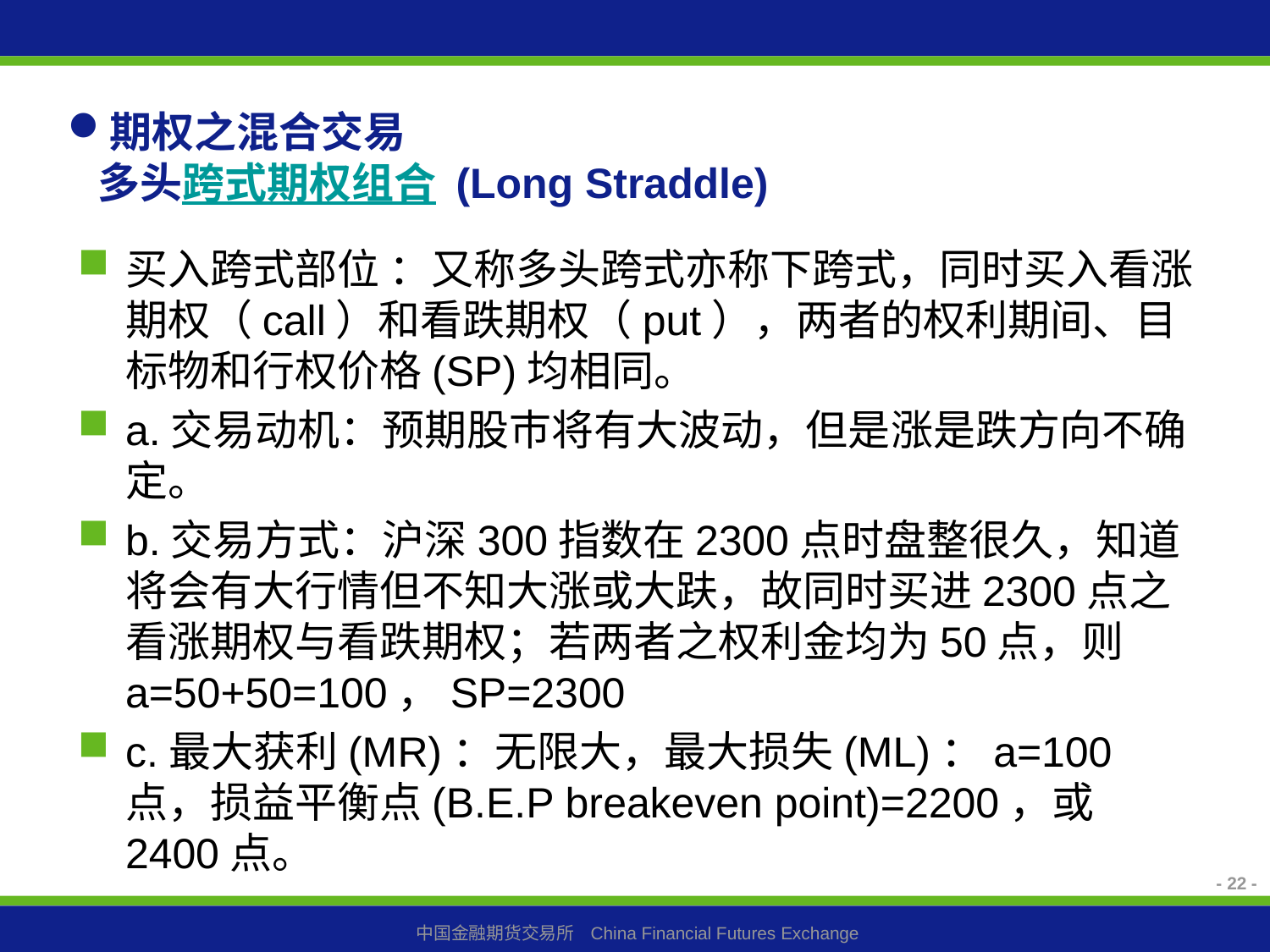

# 期权之混合交易 多头跨式期权组合 (Long Straddle)
买入跨式部位 ：又称多头跨式亦称下跨式，同时买入看涨期权（call）和看跌期权（put），两者的权利期间、目标物和行权价格(SP)均相同。
a.交易动机：预期股巿将有大波动，但是涨是跌方向不确定。
b.交易方式：沪深300指数在2300点时盘整很久，知道将会有大行情但不知大涨或大趺，故同时买进2300点之看涨期权与看跌期权；若两者之权利金均为50点，则  a=50+50=100，SP=2300
c.最大获利(MR)：无限大，最大损失(ML)：a=100点，损益平衡点(B.E.P breakeven point)=2200，或2400点。
- 22 -